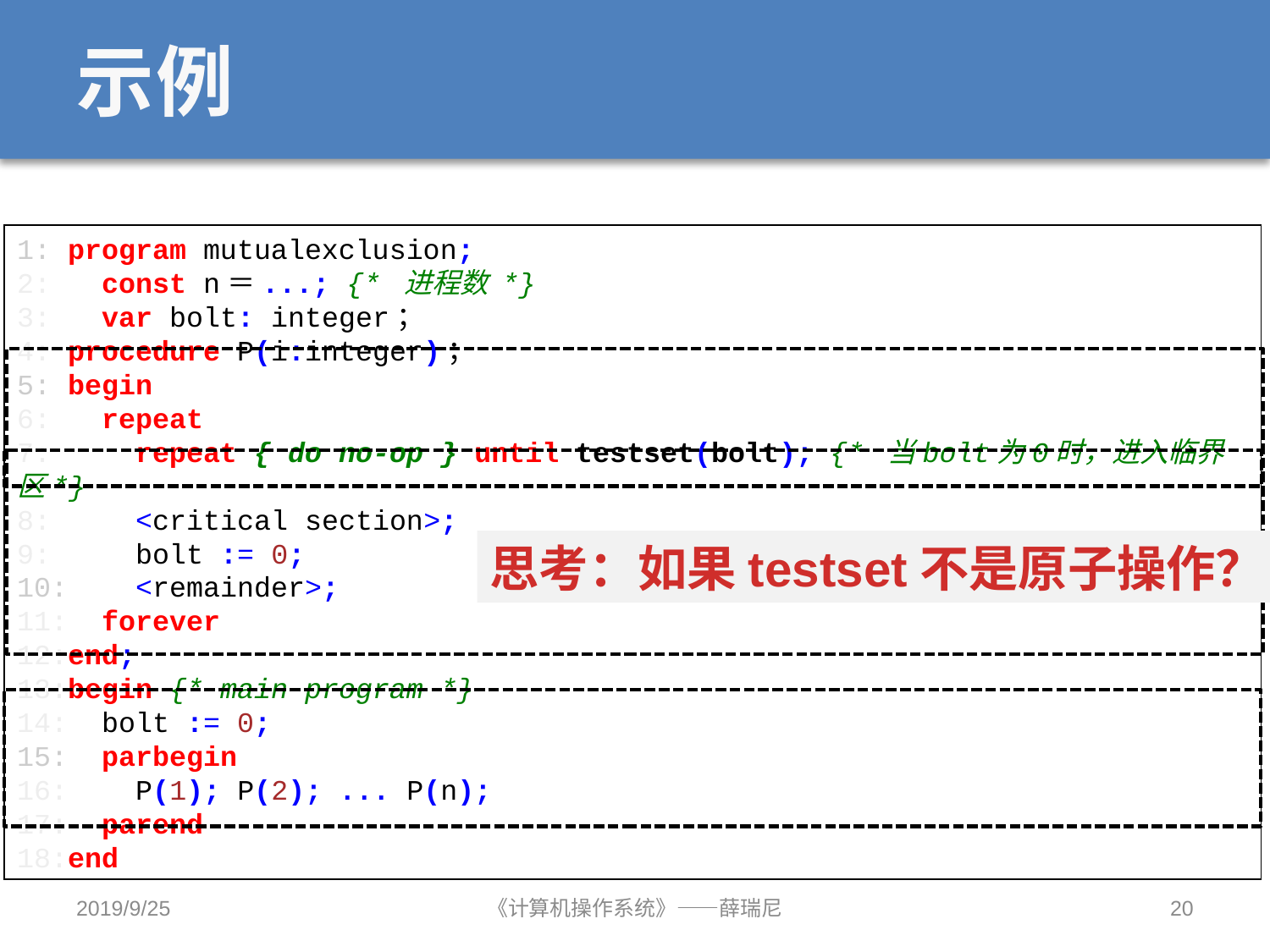

# 示例
1: program mutualexclusion;
2:   const n＝...; {* 进程数 *}
3:   var bolt: integer；
4: procedure P(i:integer)；
5: begin
6:   repeat
7:     repeat { do no-op } until testset(bolt); {* 当bolt为0时，进入临界区*}
8:     <critical section>;
9:     bolt := 0;
10:    <remainder>;
11:  forever
12:end;
13:begin {* main program *}
14:  bolt := 0;
15:  parbegin
16:    P(1); P(2); ... P(n);
17:  parend
18:end

思考：如果testset不是原子操作？

2019/9/25
《计算机操作系统》——薛瑞尼
20